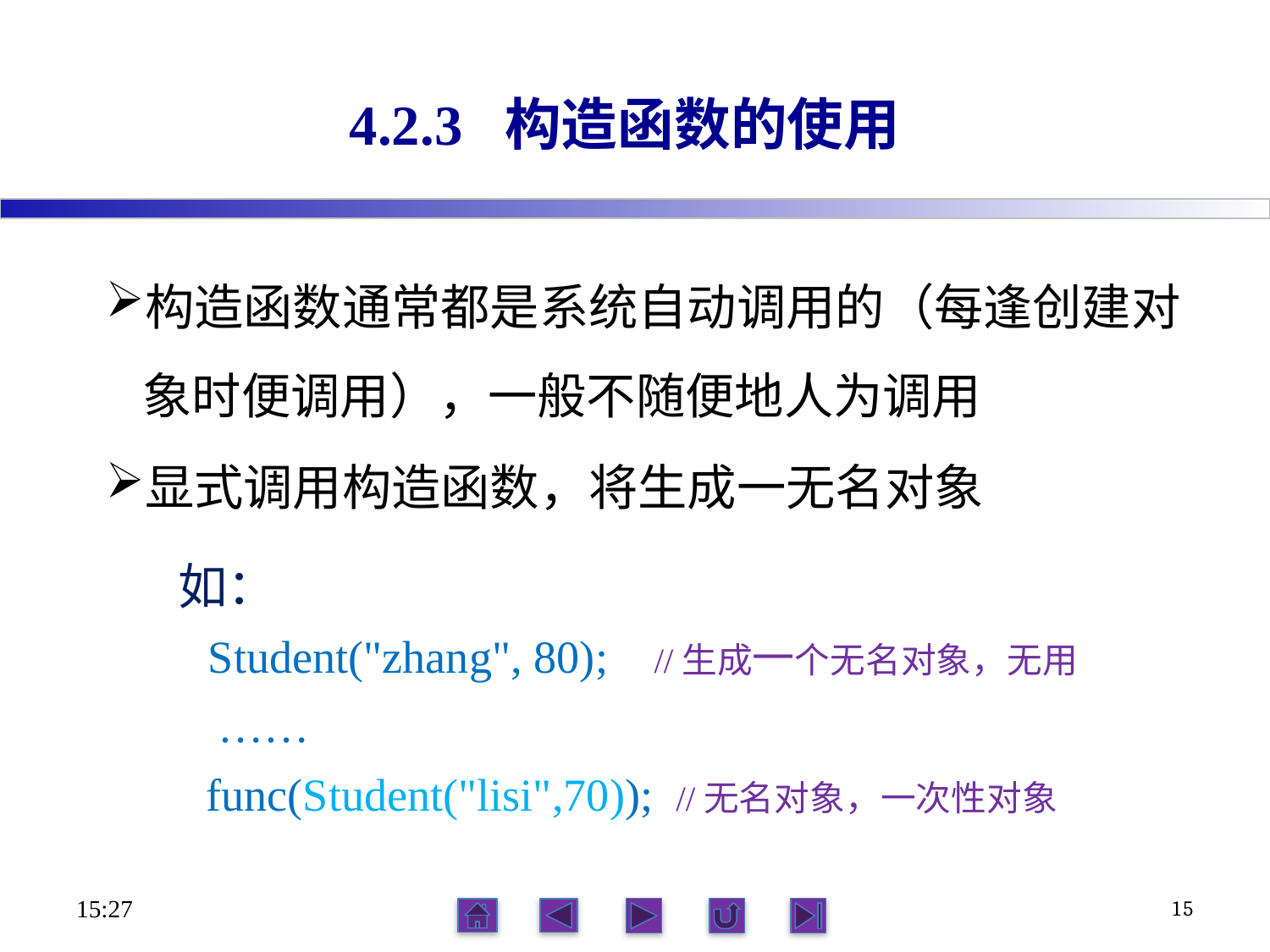

# 4.2.3  构造函数的使用
构造函数通常都是系统自动调用的（每逢创建对象时便调用），一般不随便地人为调用
显式调用构造函数，将生成一无名对象
 如：
    Student("zhang", 80);    //生成一个无名对象，无用
    ……
   func(Student("lisi",70));  //无名对象，一次性对象

15:27
15